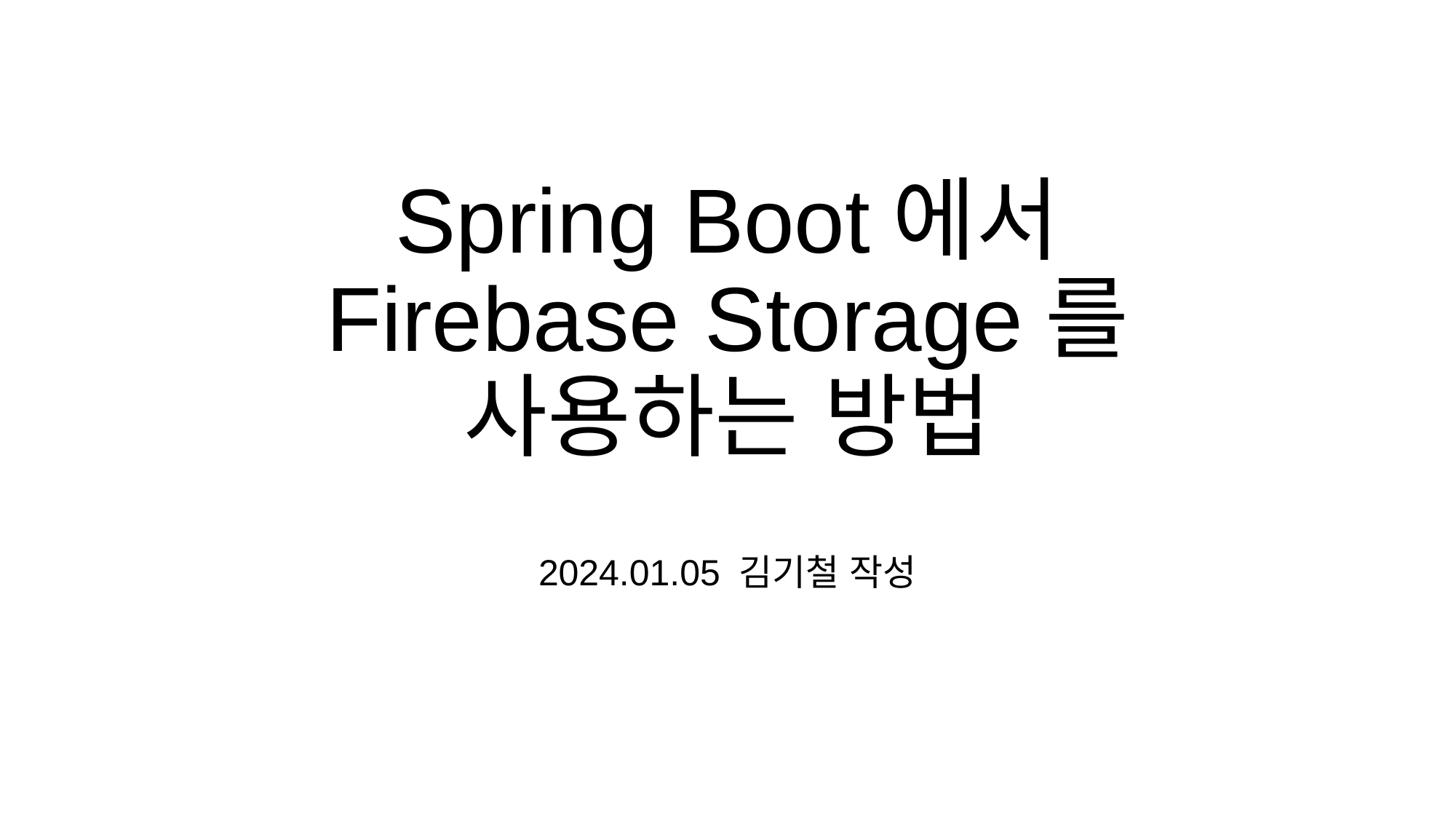

# Spring Boot에서 Firebase Storage를 사용하는 방법
2024.01.05 김기철 작성